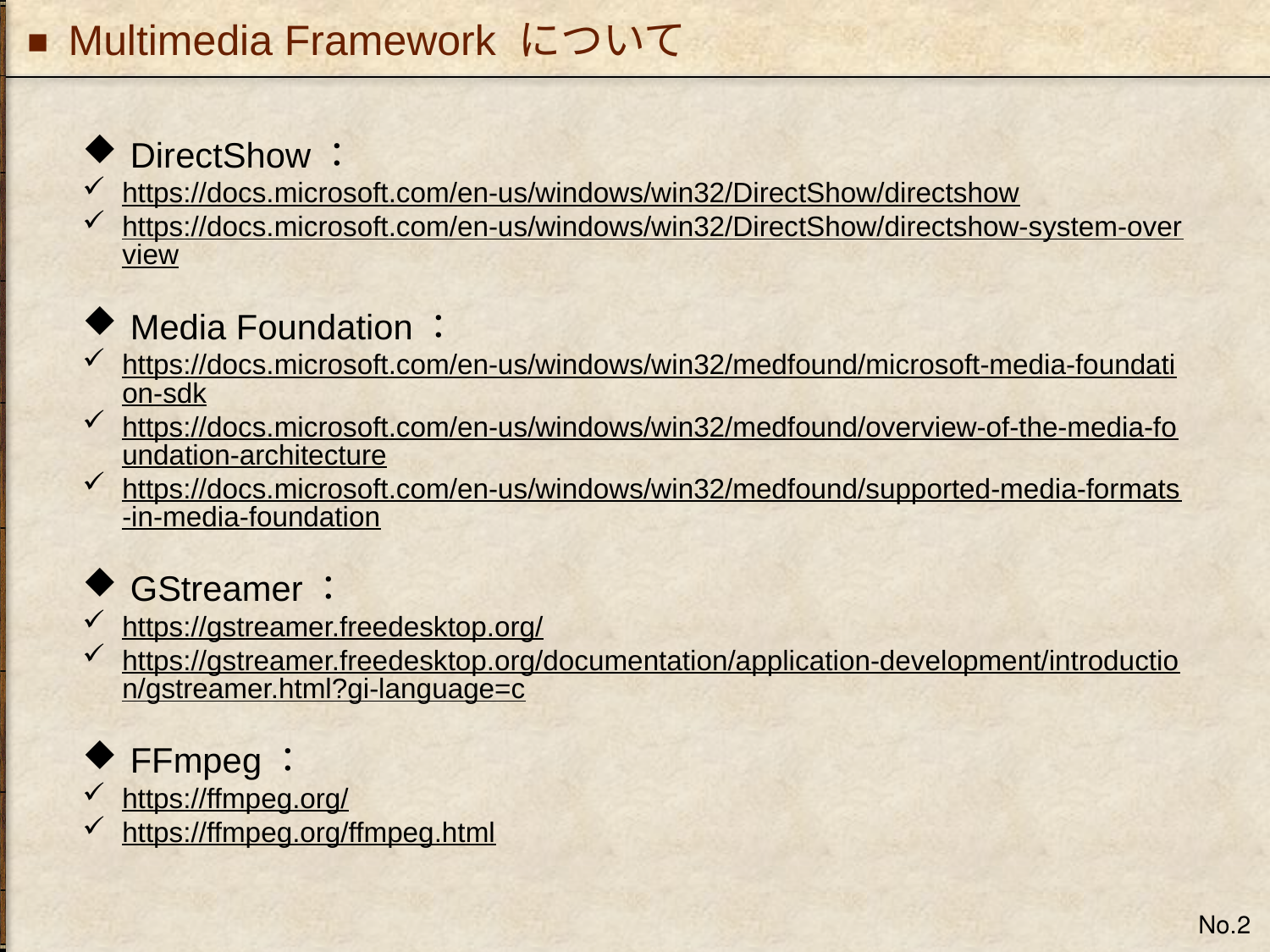

# Multimedia Framework について
DirectShow：
https://docs.microsoft.com/en-us/windows/win32/DirectShow/directshow
https://docs.microsoft.com/en-us/windows/win32/DirectShow/directshow-system-overview

Media Foundation：
https://docs.microsoft.com/en-us/windows/win32/medfound/microsoft-media-foundation-sdk
https://docs.microsoft.com/en-us/windows/win32/medfound/overview-of-the-media-foundation-architecture
https://docs.microsoft.com/en-us/windows/win32/medfound/supported-media-formats-in-media-foundation

GStreamer：
https://gstreamer.freedesktop.org/
https://gstreamer.freedesktop.org/documentation/application-development/introduction/gstreamer.html?gi-language=c

FFmpeg：
https://ffmpeg.org/
https://ffmpeg.org/ffmpeg.html
No.2